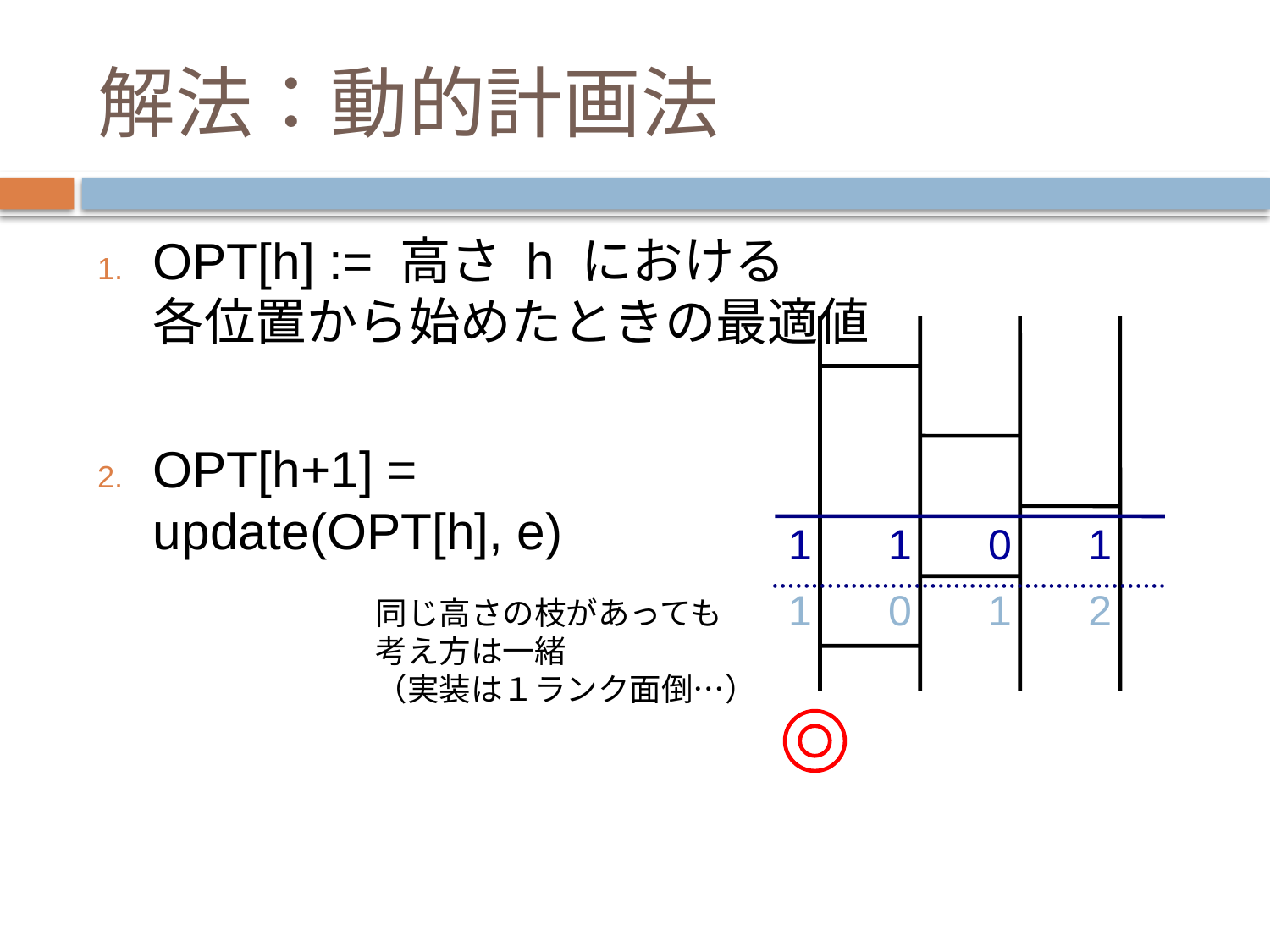

解法：動的計画法
OPT[h] := 高さ h における
各位置から始めたときの最適値

OPT[h+1] =
update(OPT[h], e)

1
0
1
1

1
0
1
2

同じ高さの枝があっても
考え方は一緒
（実装は１ランク面倒…）